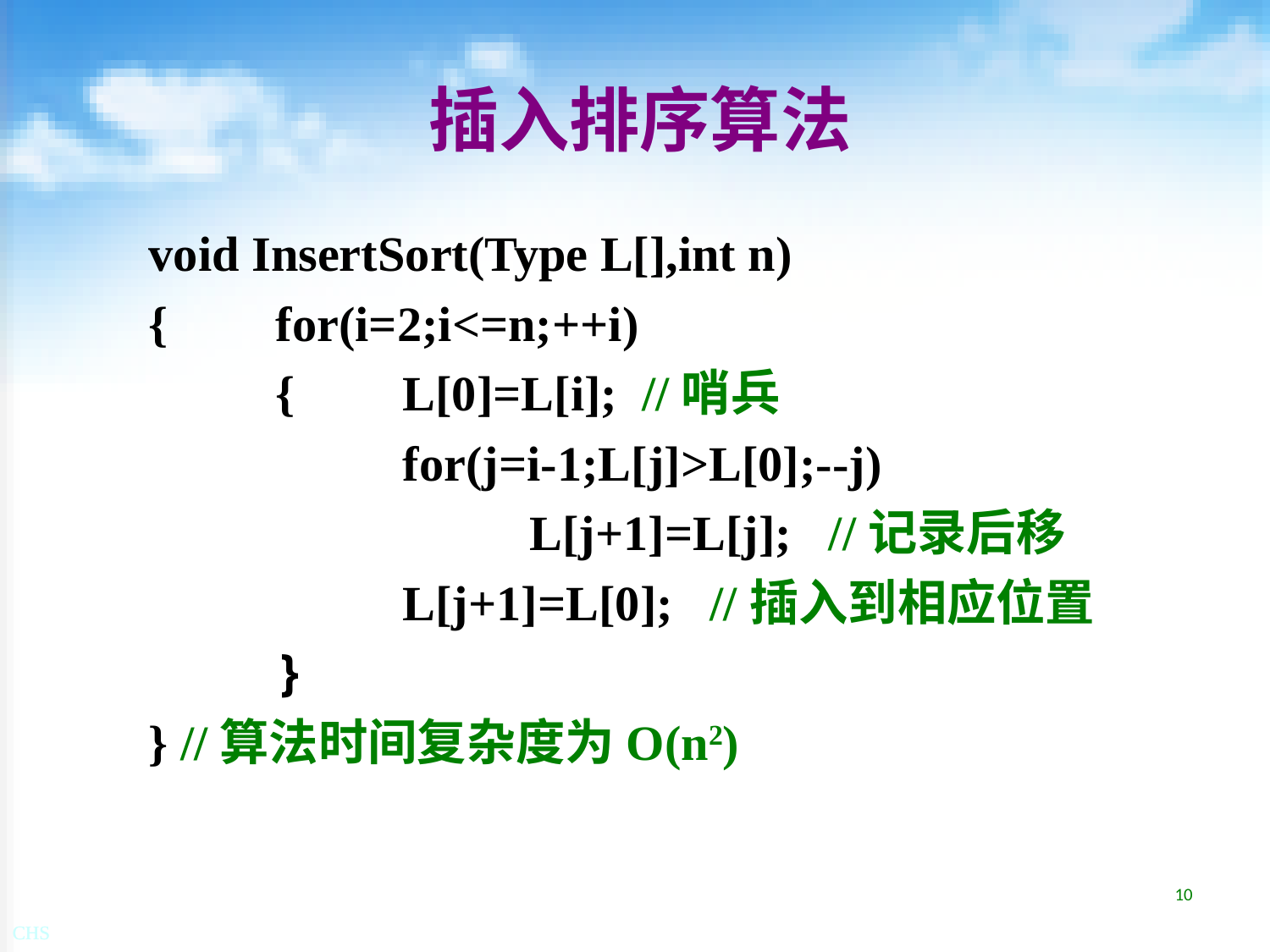

# 插入排序算法
void InsertSort(Type L[],int n)
{	for(i=2;i<=n;++i)
	{	L[0]=L[i];  //哨兵
		for(j=i-1;L[j]>L[0];--j)
			L[j+1]=L[j];   //记录后移
		L[j+1]=L[0];   //插入到相应位置
	}
} //算法时间复杂度为O(n2)
10